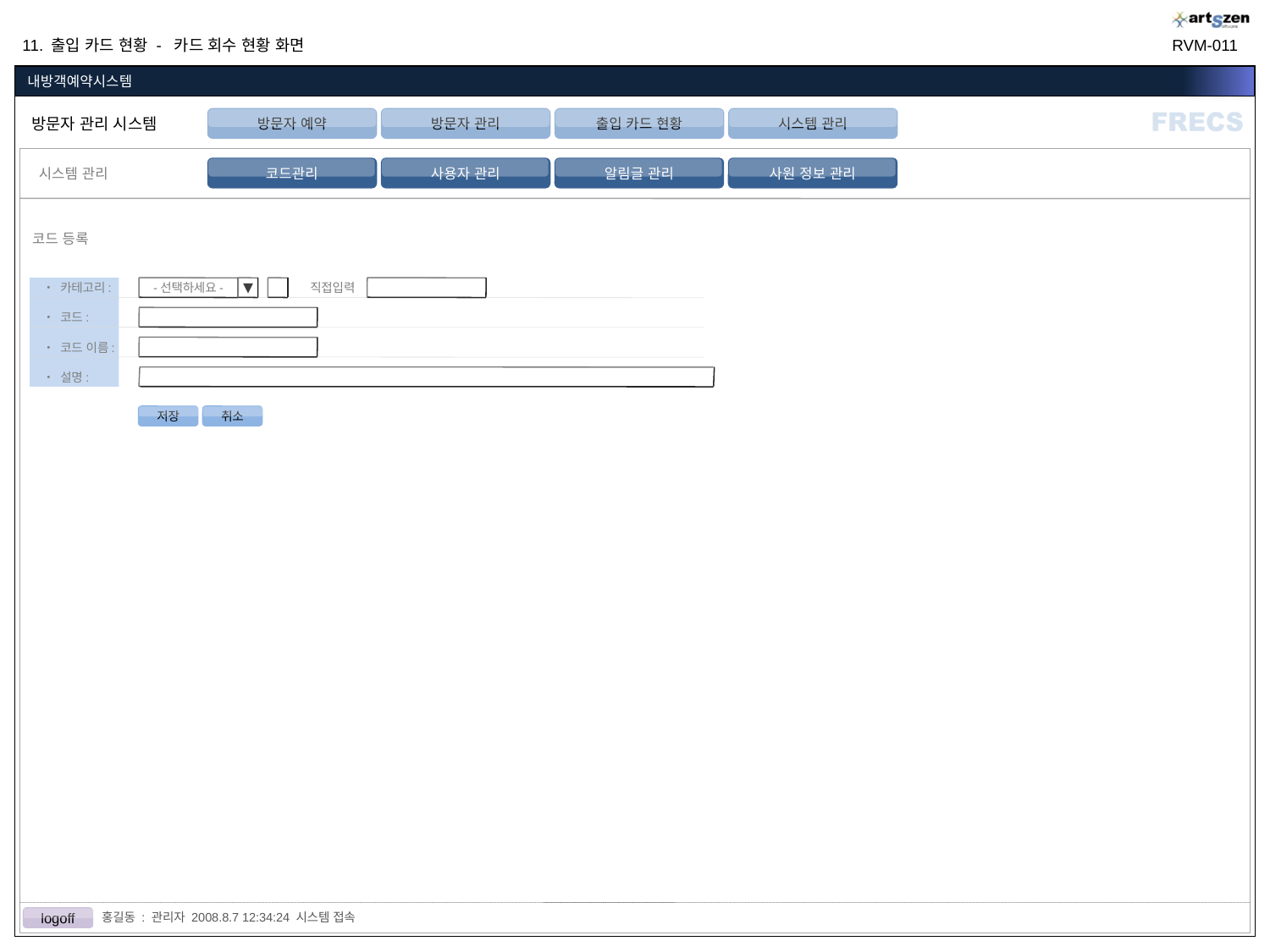

11. 출입 카드 현황 -  카드 회수 현황 화면
RVM-011
방문자 예약
방문자 관리
출입 카드 현황
시스템 관리

코드관리
사용자 관리
알림글 관리
사원 정보 관리
 시스템 관리

코드 등록

• 카테고리:
-선택하세요-

직접입력

• 코드:

• 코드 이름:

• 설명:

저장
취소

홍길동 : 관리자 2008.8.7 12:34:24 시스템 접속
logoff